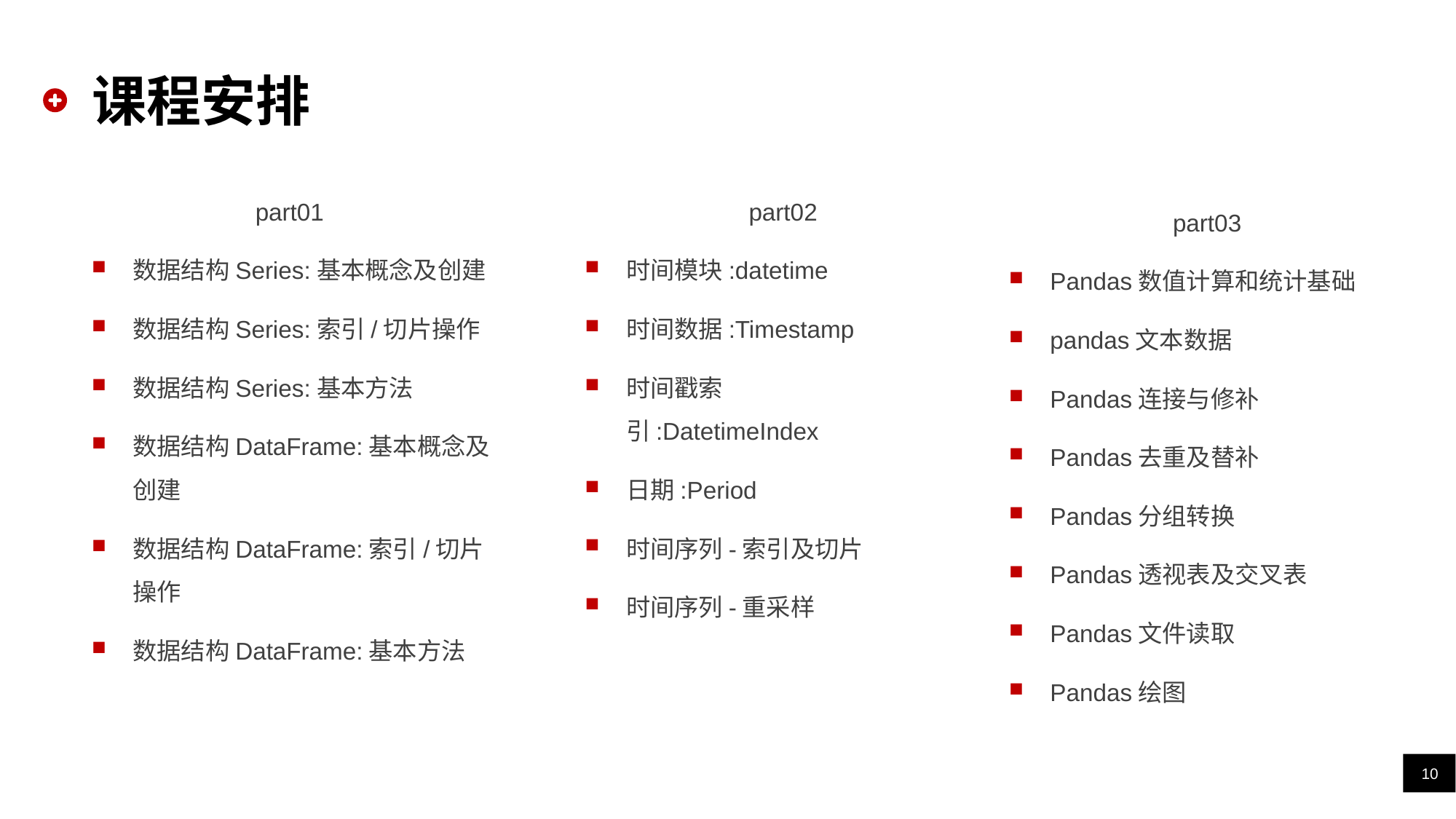

# 课程安排
part01
数据结构Series:基本概念及创建
数据结构Series:索引/切片操作
数据结构Series:基本方法
数据结构DataFrame:基本概念及创建
数据结构DataFrame:索引/切片操作
数据结构DataFrame:基本方法
part02
时间模块:datetime
时间数据:Timestamp
时间戳索引:DatetimeIndex
日期:Period
时间序列-索引及切片
时间序列-重采样
part03
Pandas数值计算和统计基础
pandas文本数据
Pandas连接与修补
Pandas去重及替补
Pandas分组转换
Pandas透视表及交叉表
Pandas文件读取
Pandas绘图